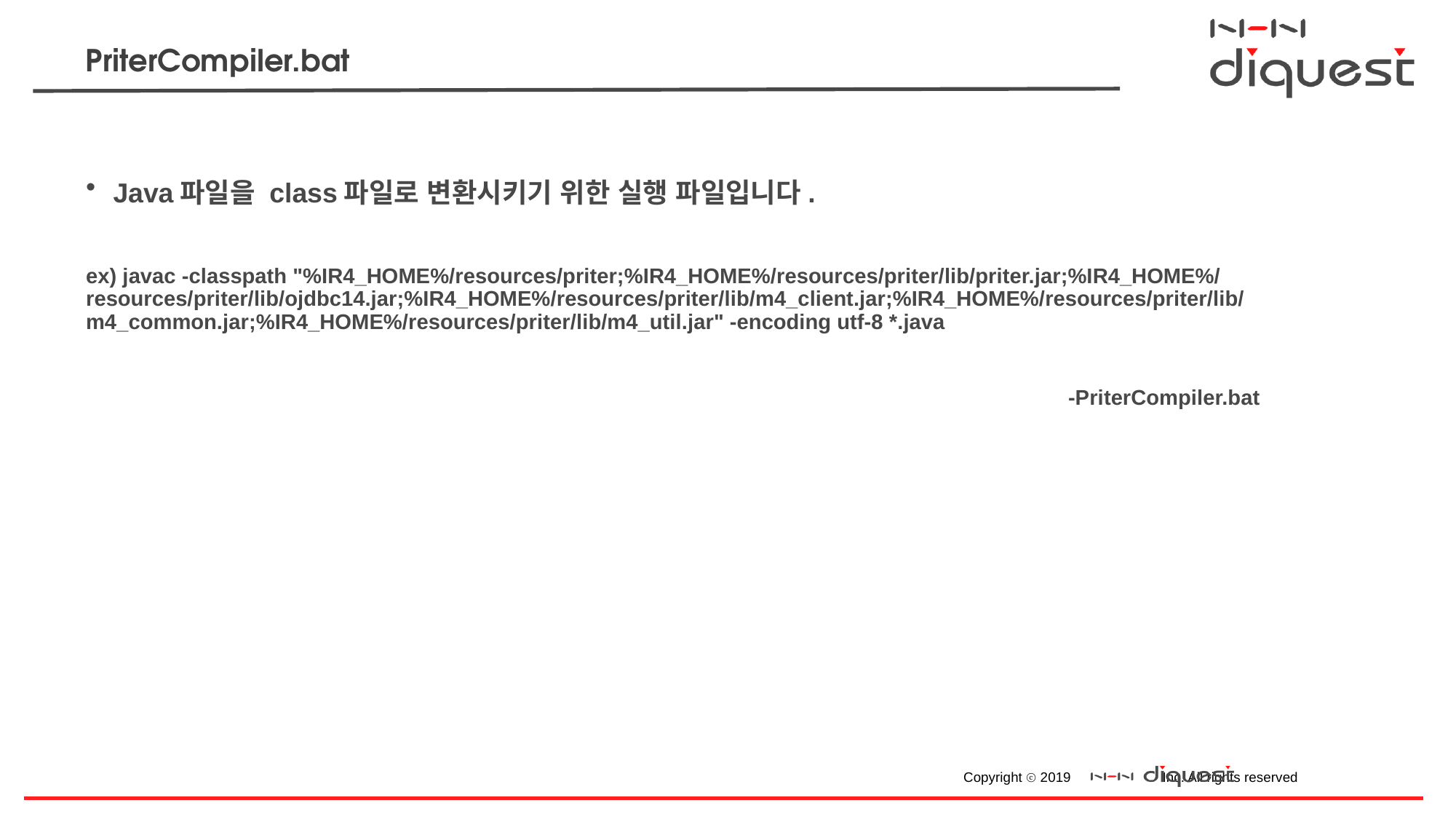

# PriterCompiler.bat
Java파일을 class파일로 변환시키기 위한 실행 파일입니다.

ex) javac -classpath "%IR4_HOME%/resources/priter;%IR4_HOME%/resources/priter/lib/priter.jar;%IR4_HOME%/resources/priter/lib/ojdbc14.jar;%IR4_HOME%/resources/priter/lib/m4_client.jar;%IR4_HOME%/resources/priter/lib/m4_common.jar;%IR4_HOME%/resources/priter/lib/m4_util.jar" -encoding utf-8 *.java

									-PriterCompiler.bat